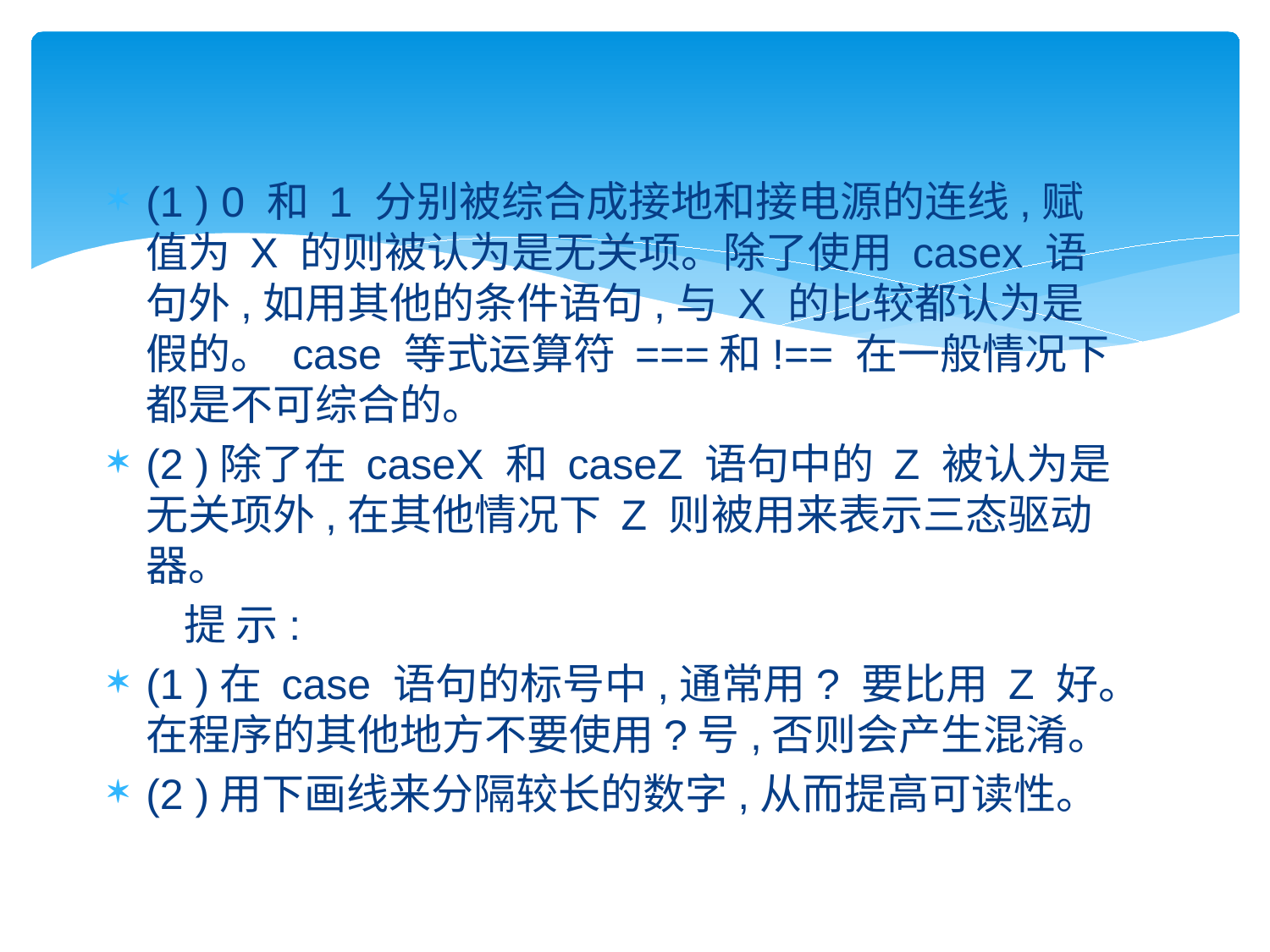

#
(1 ) 0 和 1 分别被综合成接地和接电源的连线,赋值为 X 的则被认为是无关项。除了使用 casex 语句外,如用其他的条件语句,与 X 的比较都认为是假的。 case 等式运算符 ===和!== 在一般情况下都是不可综合的。
(2 )除了在 caseX 和 caseZ 语句中的 Z 被认为是无关项外,在其他情况下 Z 则被用来表示三态驱动器。
       提 示:
(1 )在 case 语句的标号中,通常用? 要比用 Z 好。在程序的其他地方不要使用?号,否则会产生混淆。
(2 )用下画线来分隔较长的数字,从而提高可读性。